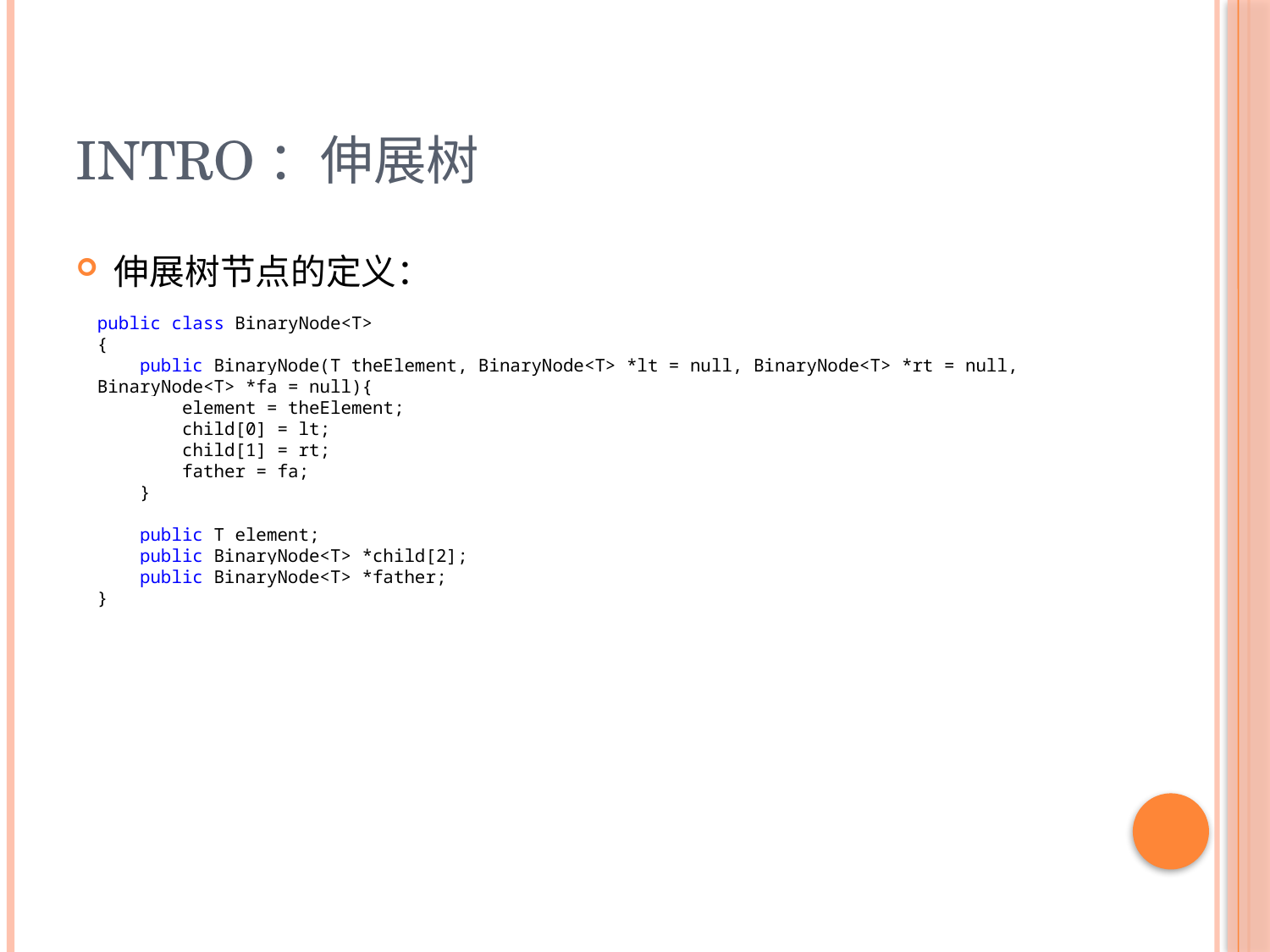

# Intro：伸展树
伸展树节点的定义：
public class BinaryNode<T>
{
    public BinaryNode(T theElement, BinaryNode<T> *lt = null, BinaryNode<T> *rt = null, BinaryNode<T> *fa = null){
        element = theElement;
        child[0] = lt;
        child[1] = rt;
        father = fa;
    }

    public T element;
    public BinaryNode<T> *child[2];
    public BinaryNode<T> *father;
}